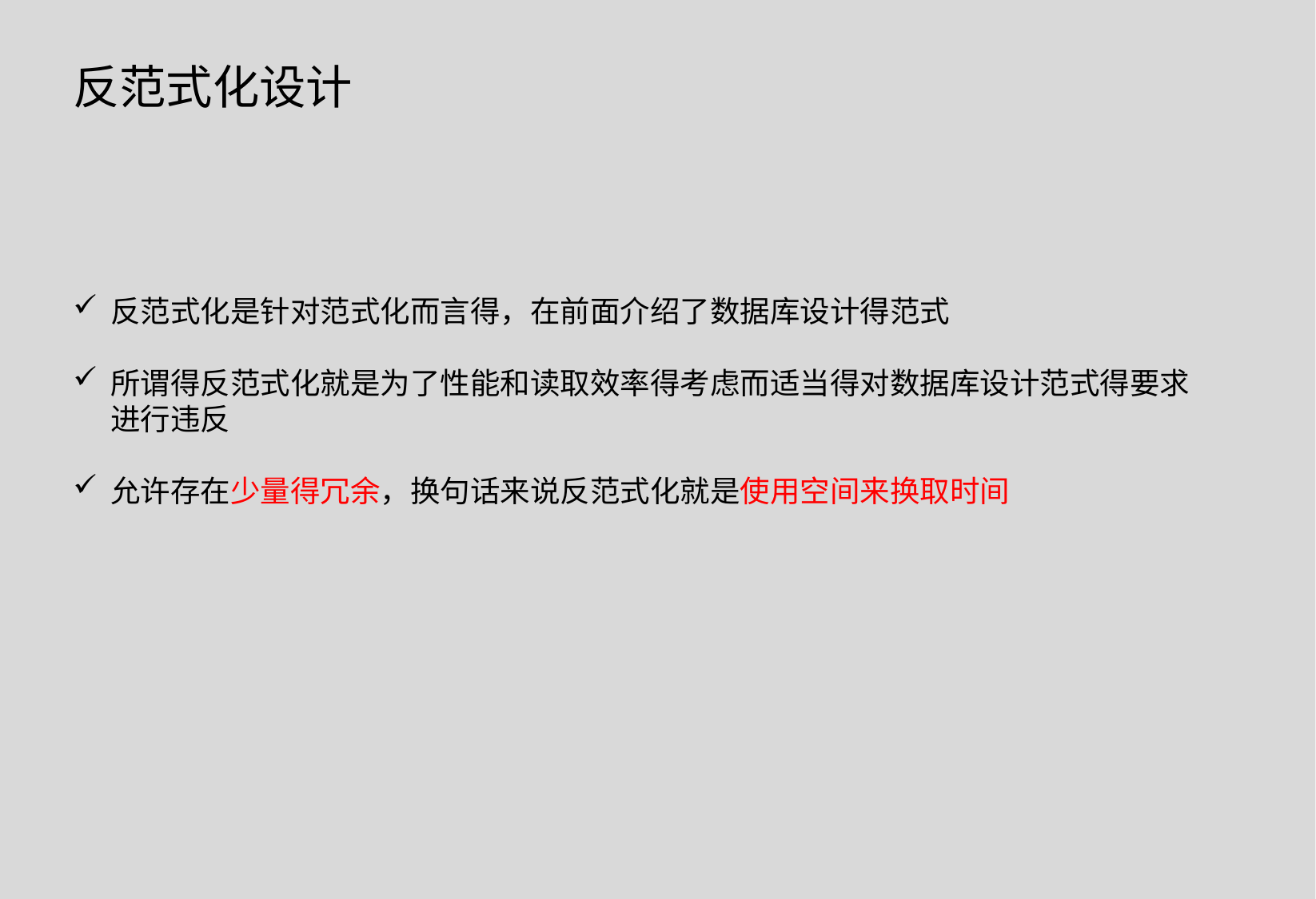

反范式化设计

反范式化是针对范式化而言得，在前面介绍了数据库设计得范式

所谓得反范式化就是为了性能和读取效率得考虑而适当得对数据库设计范式得要求进行违反

允许存在少量得冗余，换句话来说反范式化就是使用空间来换取时间